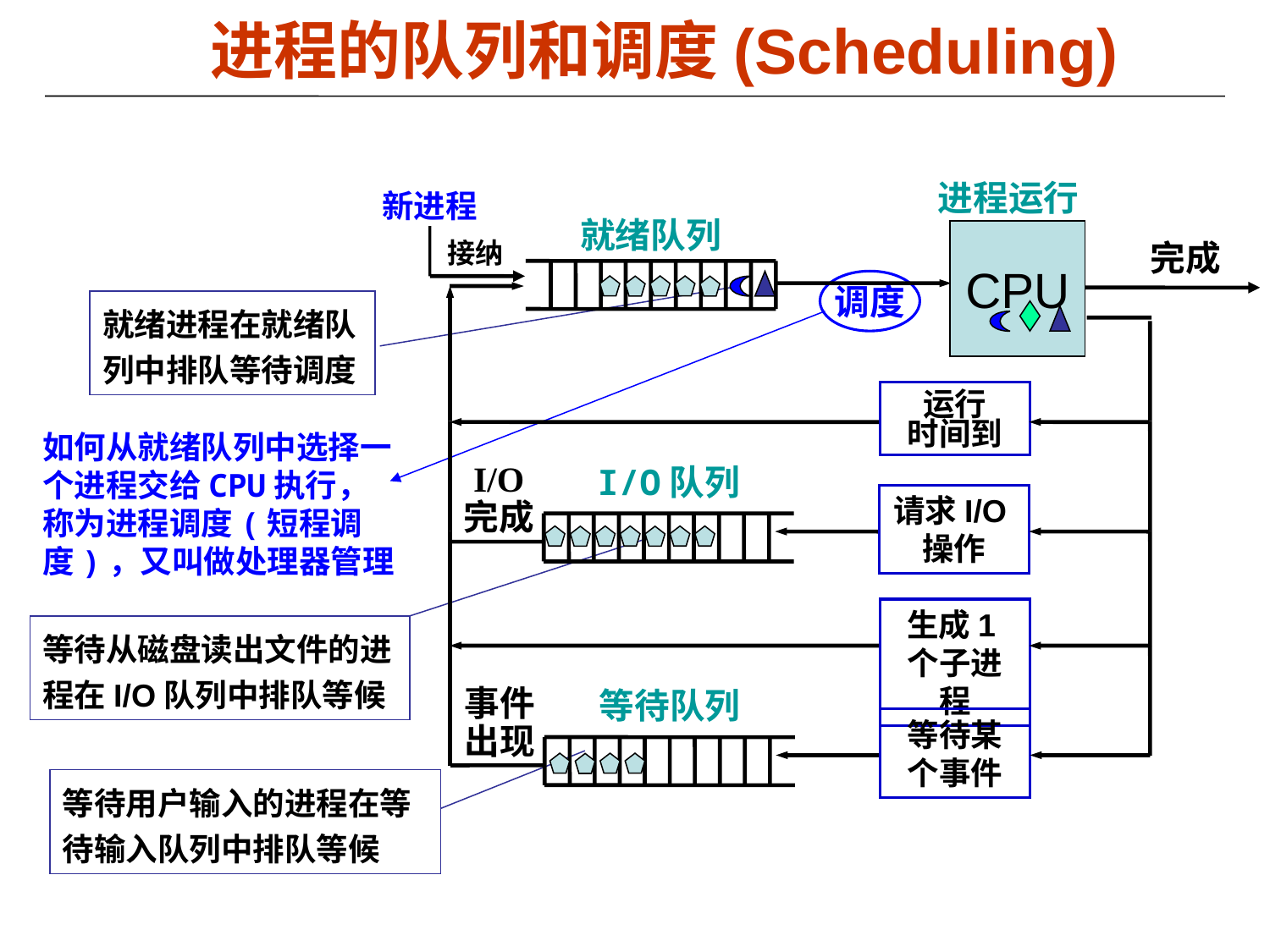

# 进程的队列和调度(Scheduling)
进程运行
新进程

接纳

就绪队列
CPU
完成

运行
时间到

I/O队列
I/O
完成
请求I/O操作

生成1个子进程

等待队列
事件
出现
等待某个事件

调度

如何从就绪队列中选择一个进程交给CPU执行，称为进程调度(短程调度)，又叫做处理器管理

就绪进程在就绪队列中排队等待调度

等待从磁盘读出文件的进程在I/O队列中排队等候

等待用户输入的进程在等待输入队列中排队等候